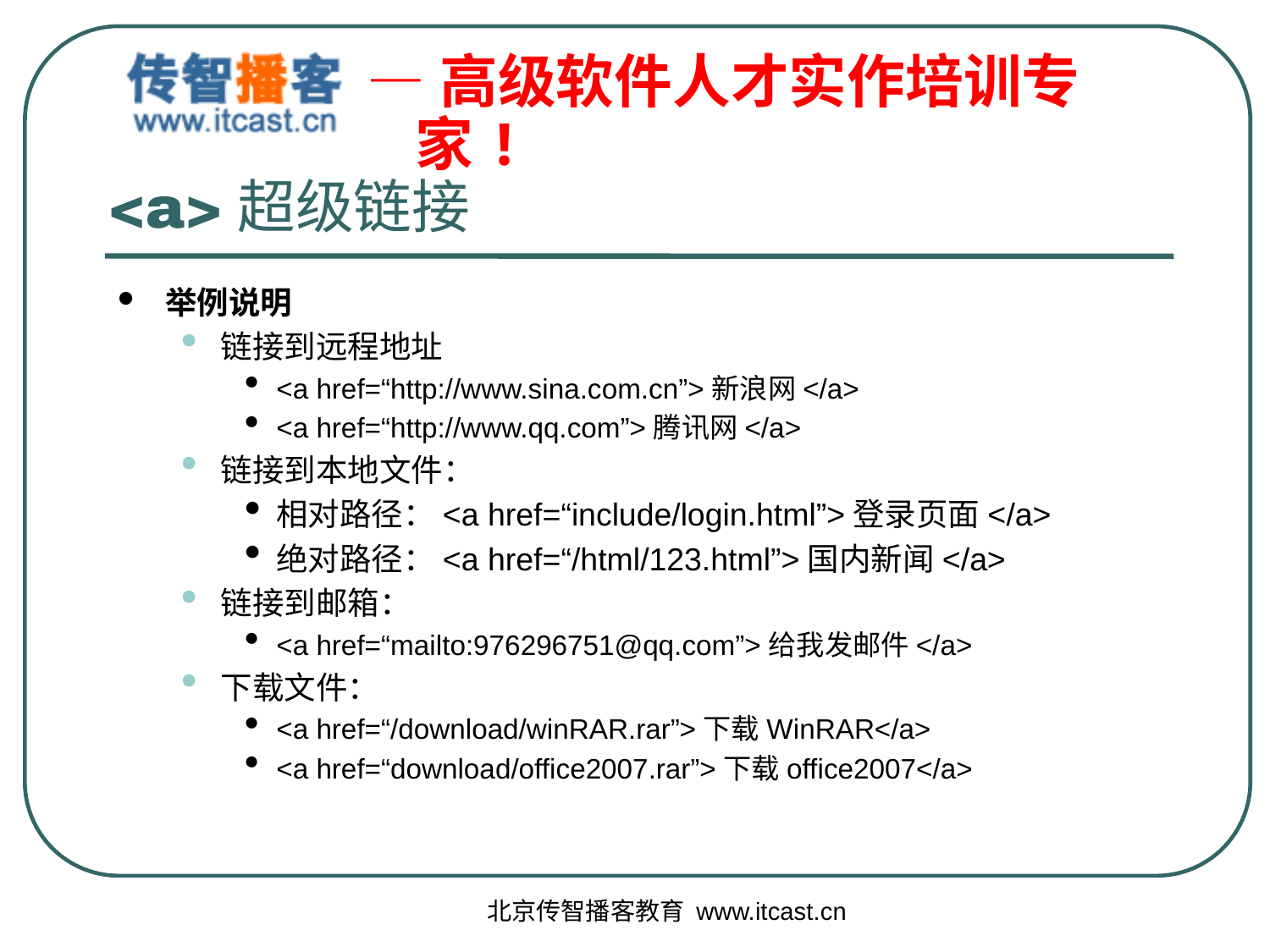

# <a>超级链接
举例说明
链接到远程地址
<a href=“http://www.sina.com.cn”>新浪网</a>
<a href=“http://www.qq.com”>腾讯网</a>
链接到本地文件：
相对路径：<a href=“include/login.html”>登录页面</a>
绝对路径：<a href=“/html/123.html”>国内新闻</a>
链接到邮箱：
<a href=“mailto:976296751@qq.com”>给我发邮件</a>
下载文件：
<a href=“/download/winRAR.rar”>下载WinRAR</a>
<a href=“download/office2007.rar”>下载office2007</a>